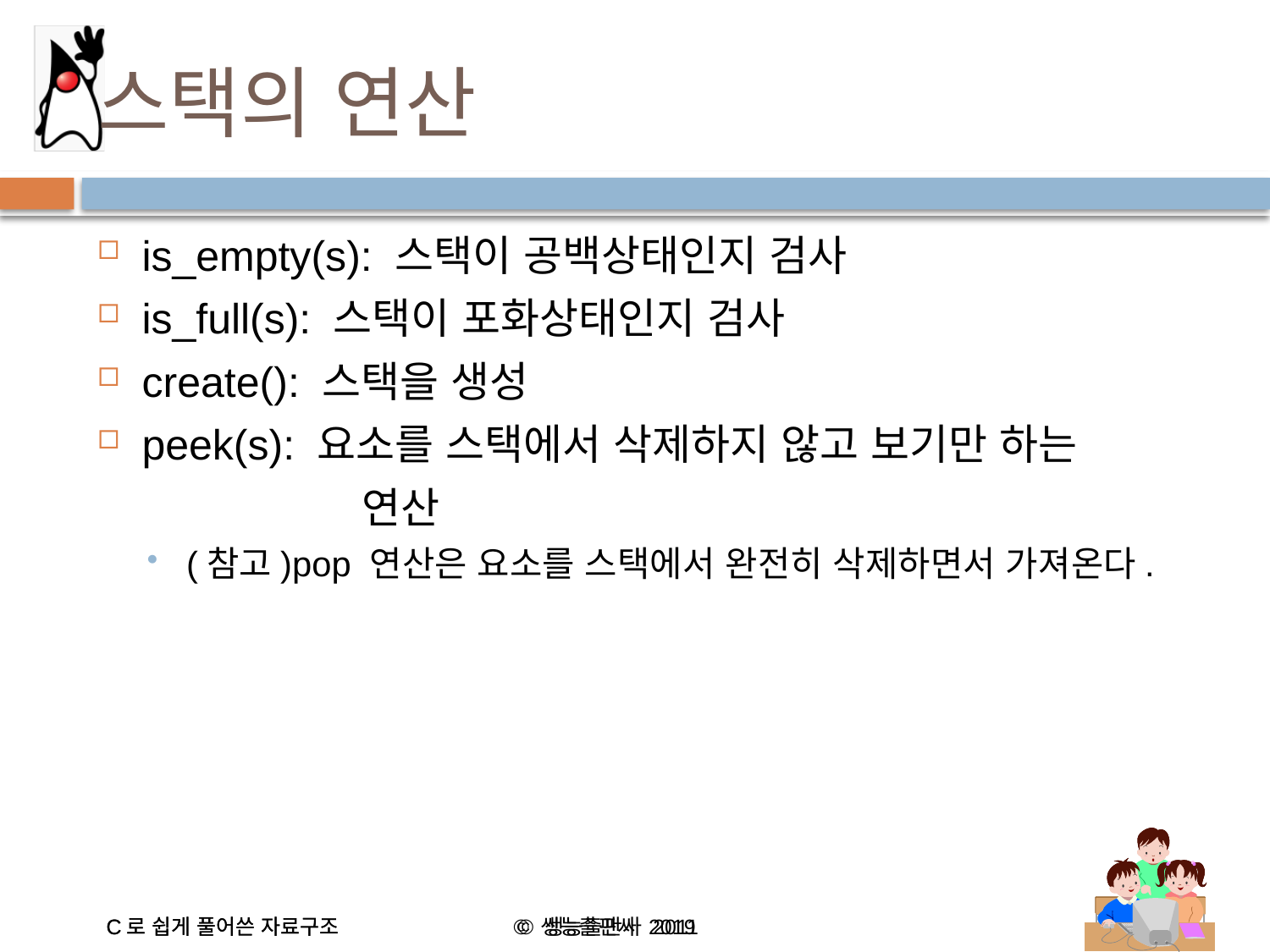

# 스택의 연산
is_empty(s): 스택이 공백상태인지 검사
is_full(s): 스택이 포화상태인지 검사
create(): 스택을 생성
peek(s): 요소를 스택에서 삭제하지 않고 보기만 하는
		       연산
(참고)pop 연산은 요소를 스택에서 완전히 삭제하면서 가져온다.